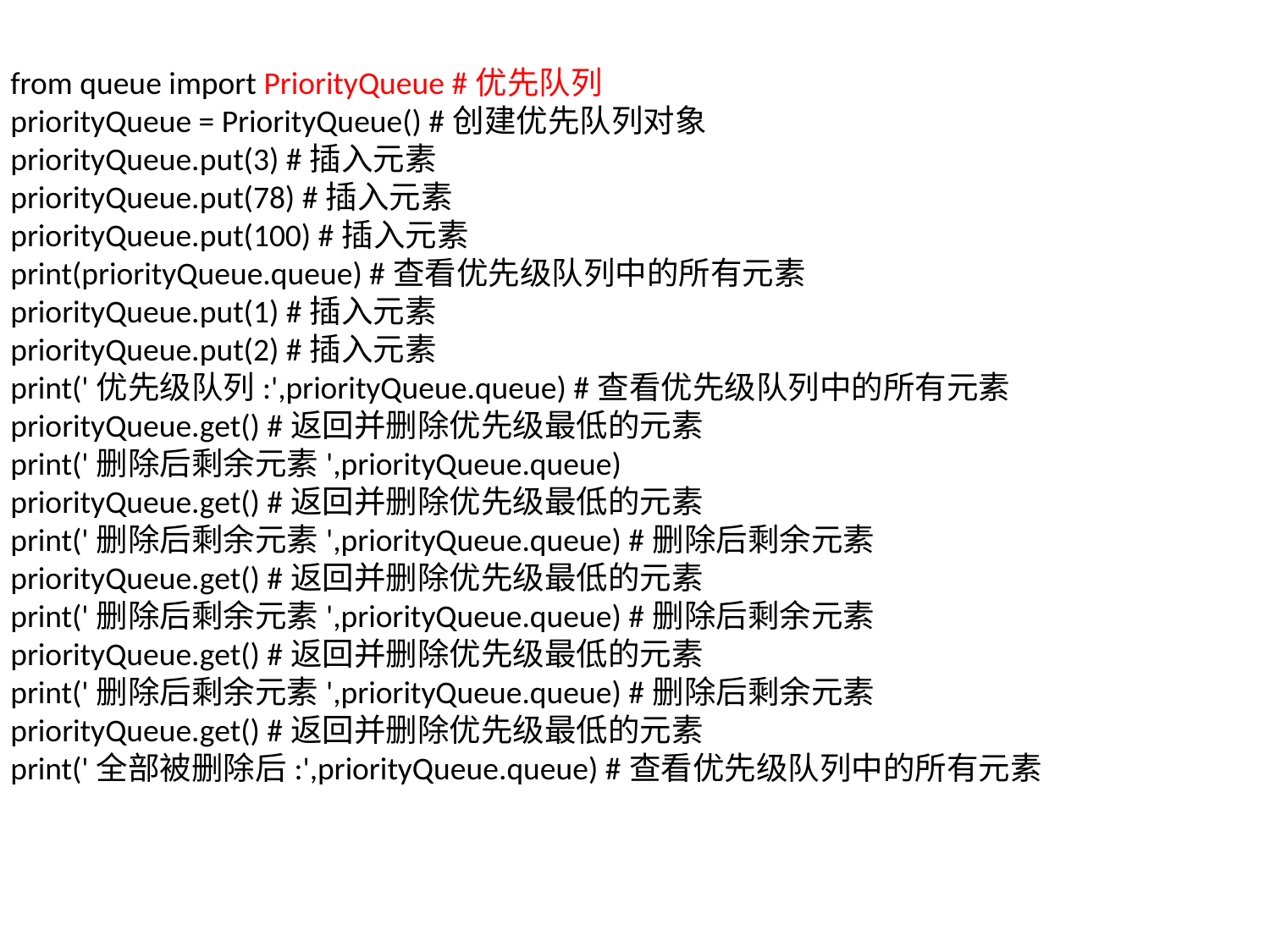

from queue import PriorityQueue #优先队列
priorityQueue = PriorityQueue() #创建优先队列对象
priorityQueue.put(3) #插入元素
priorityQueue.put(78) #插入元素
priorityQueue.put(100) #插入元素
print(priorityQueue.queue) #查看优先级队列中的所有元素
priorityQueue.put(1) #插入元素
priorityQueue.put(2) #插入元素
print('优先级队列:',priorityQueue.queue) #查看优先级队列中的所有元素
priorityQueue.get() #返回并删除优先级最低的元素
print('删除后剩余元素',priorityQueue.queue)
priorityQueue.get() #返回并删除优先级最低的元素
print('删除后剩余元素',priorityQueue.queue) #删除后剩余元素
priorityQueue.get() #返回并删除优先级最低的元素
print('删除后剩余元素',priorityQueue.queue) #删除后剩余元素
priorityQueue.get() #返回并删除优先级最低的元素
print('删除后剩余元素',priorityQueue.queue) #删除后剩余元素
priorityQueue.get() #返回并删除优先级最低的元素
print('全部被删除后:',priorityQueue.queue) #查看优先级队列中的所有元素